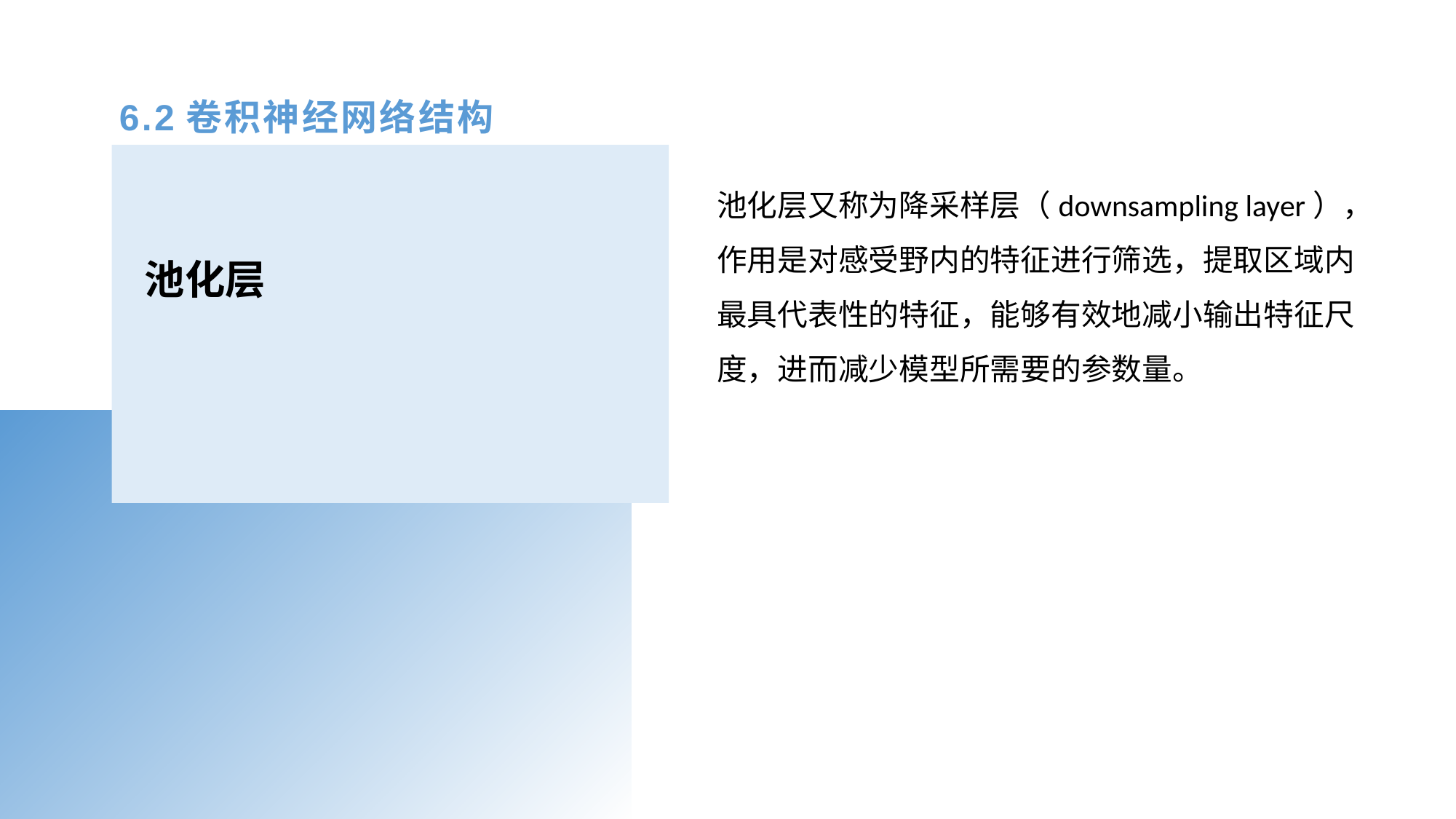

6.2卷积神经网络结构

池化层又称为降采样层（downsampling layer），作用是对感受野内的特征进行筛选，提取区域内最具代表性的特征，能够有效地减小输出特征尺度，进而减少模型所需要的参数量。
池化层